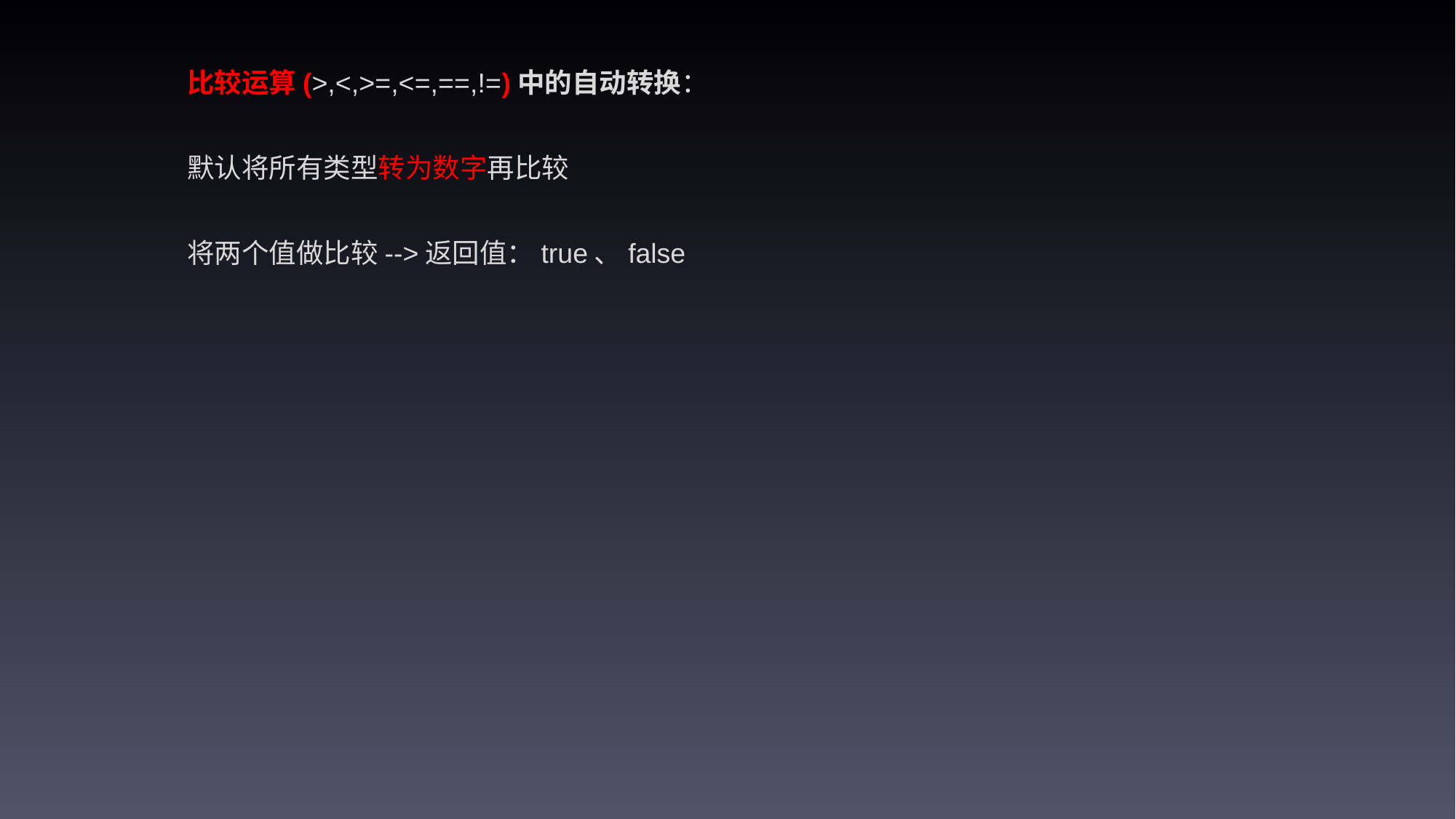

比较运算(>,<,>=,<=,==,!=)中的自动转换：

默认将所有类型转为数字再比较

将两个值做比较-->返回值：true、false